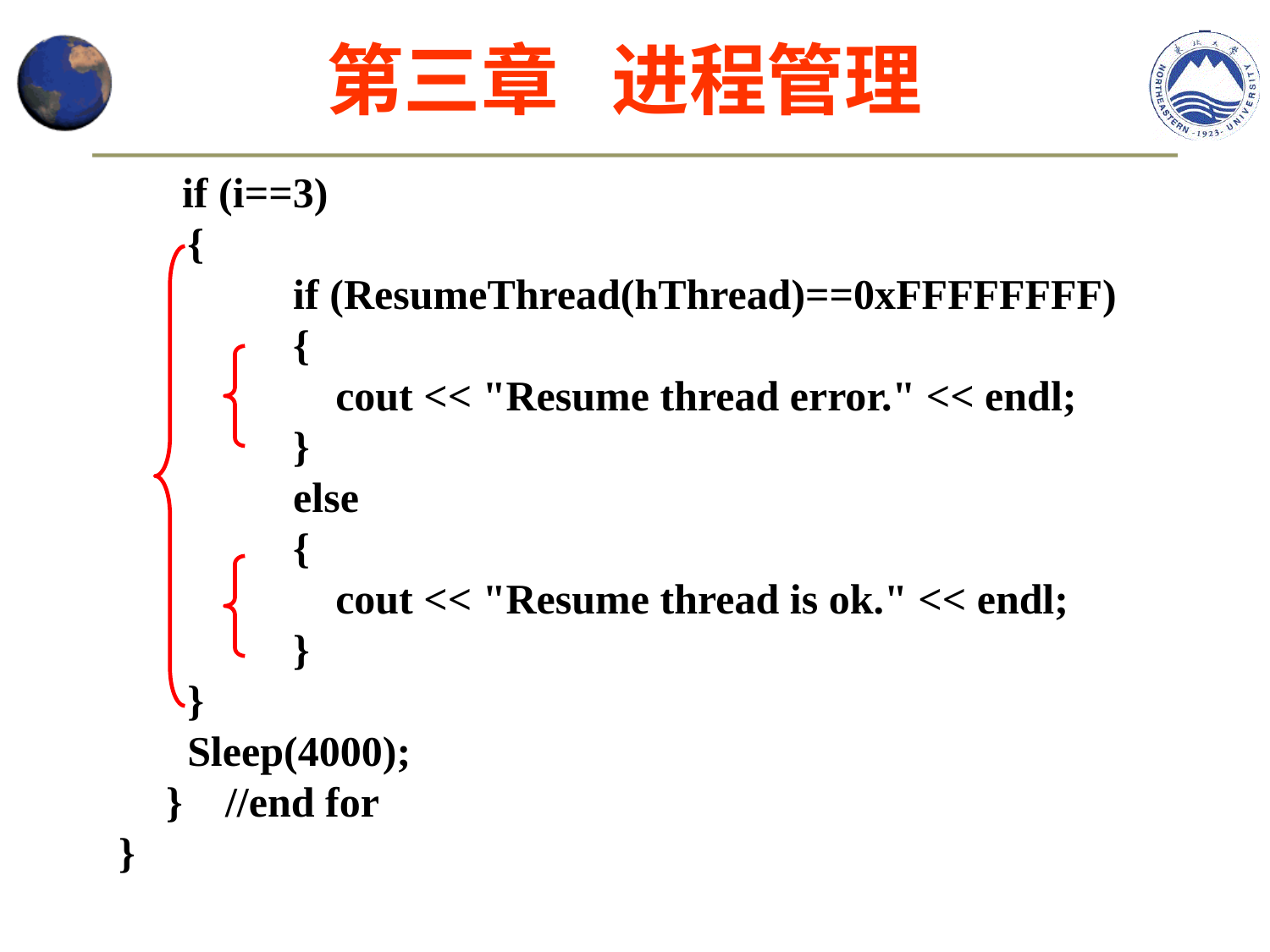

第三章   进程管理
      if (i==3)
	  {
		if (ResumeThread(hThread)==0xFFFFFFFF)
		{
		    cout << "Resume thread error." << endl;
		}
		else
		{
		    cout << "Resume thread is ok." << endl;
		}
	  }
	  Sleep(4000);
	}    //end for
}